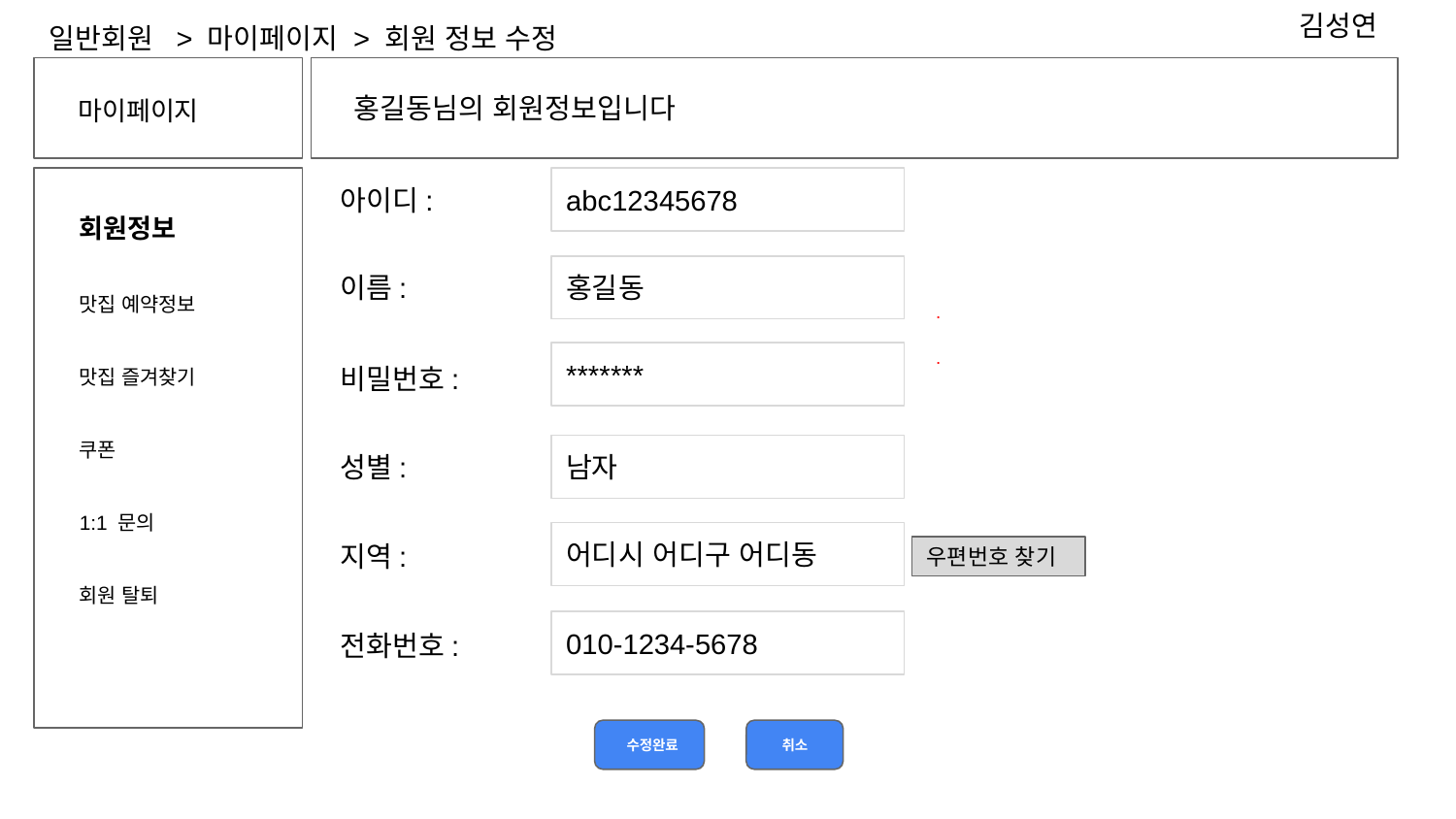

김성연
일반회원  > 마이페이지 > 회원 정보 수정

홍길동님의 회원정보입니다

마이페이지

아이디:
abc12345678
회원정보

맛집 예약정보

맛집 즐겨찾기

쿠폰

1:1 문의

회원 탈퇴

홍길동
이름:
.
.
*******
비밀번호:
성별:
남자
어디시 어디구 어디동
지역:
우편번호 찾기
010-1234-5678
전화번호:
   수정완료
    취소